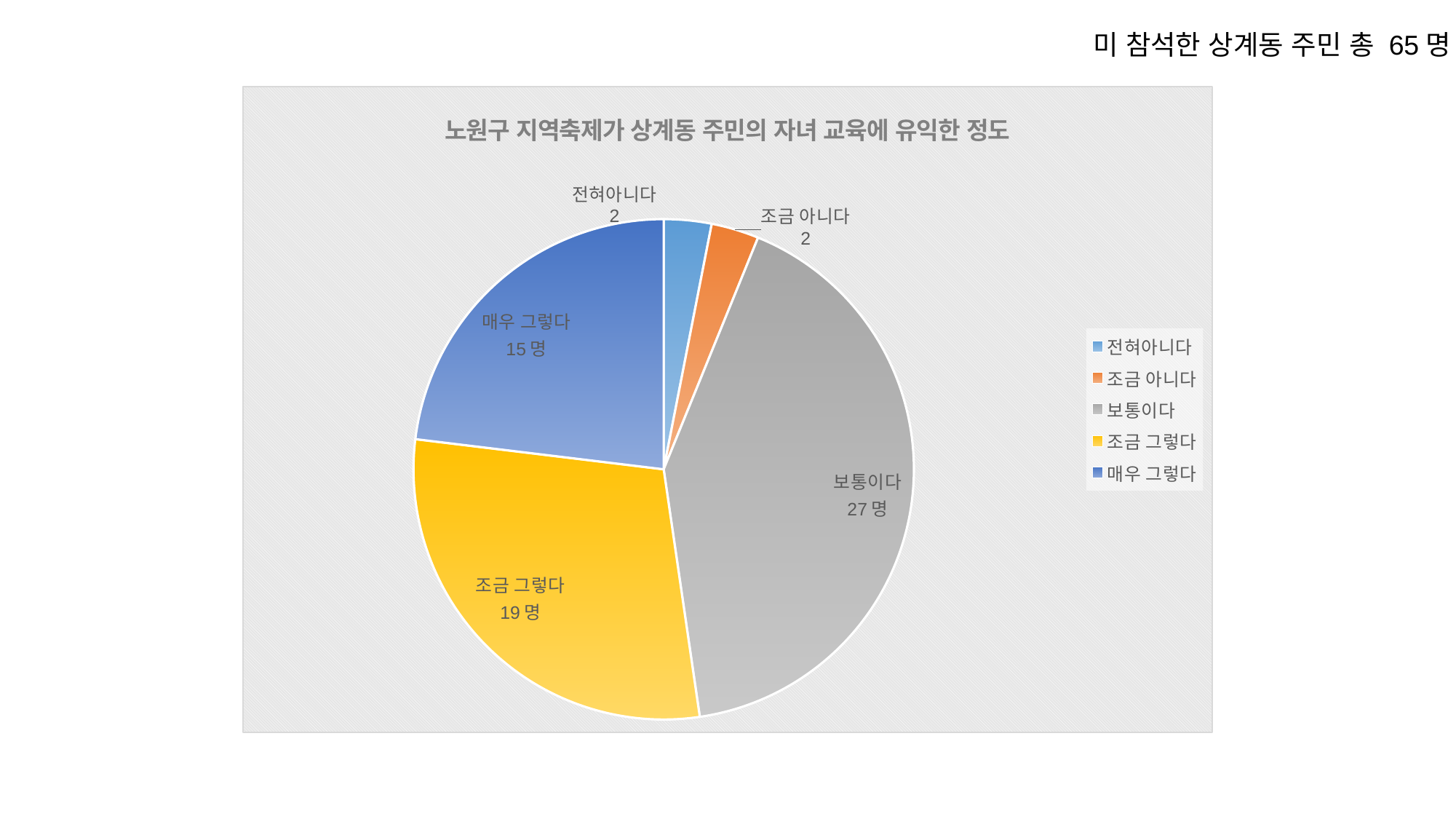

미 참석한 상계동 주민 총 65명

### Chart: 노원구 지역축제가 상계동 주민의 자녀 교육에 유익한 정도

| Category | 노원구 지역축제가 공릉 1동 주민의 자녀 교육에 유익한 정도 |
|---|---|
| 전혀아니다 | 2.0 |
| 조금 아니다 | 2.0 |
| 보통이다 | 27.0 |
| 조금 그렇다 | 19.0 |
| 매우 그렇다 | 15.0 |